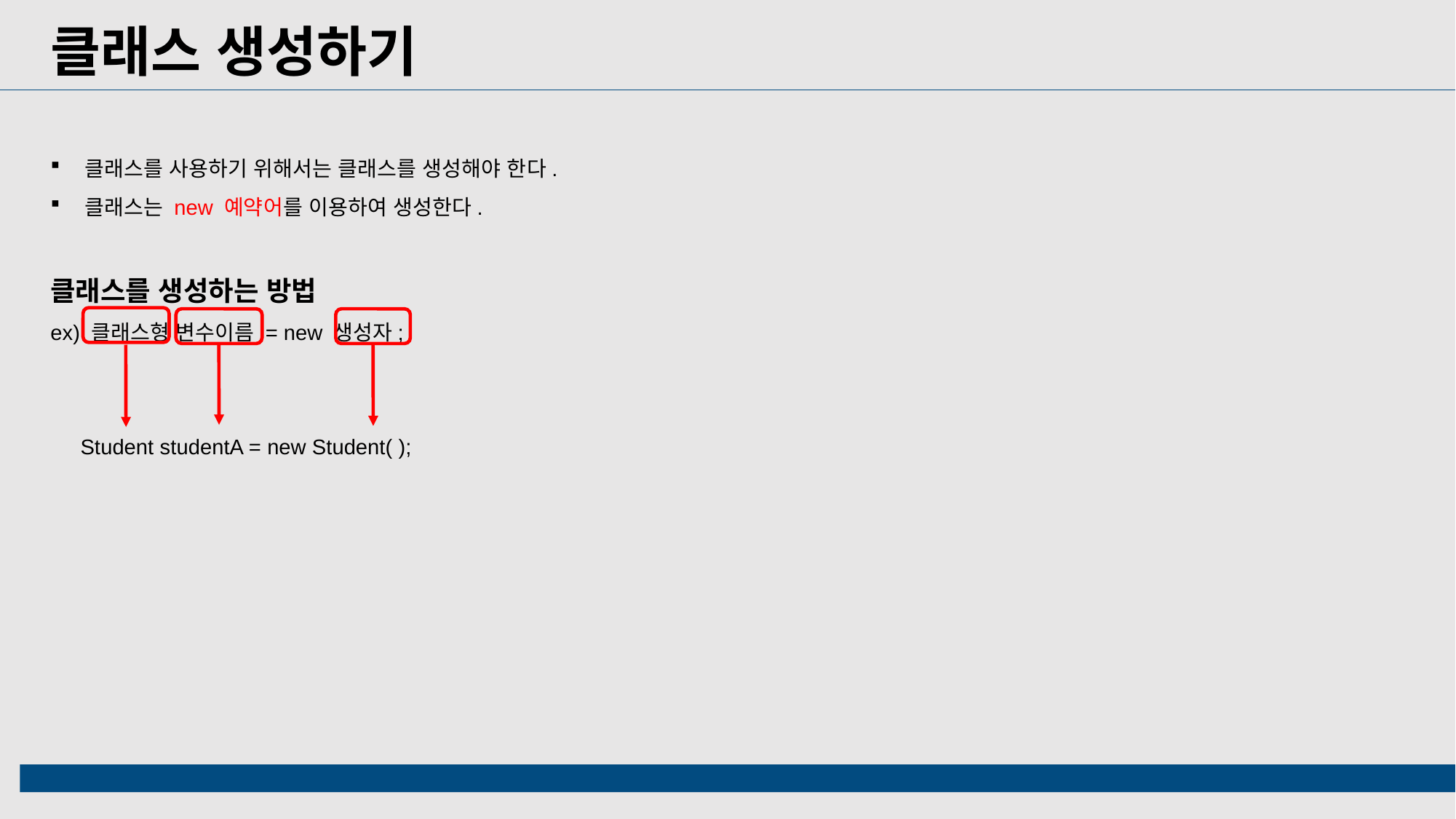

클래스 생성하기
클래스를 사용하기 위해서는 클래스를 생성해야 한다.
클래스는 new 예약어를 이용하여 생성한다.

클래스를 생성하는 방법
ex) 클래스형 변수이름 = new 생성자;

     Student studentA = new Student( );